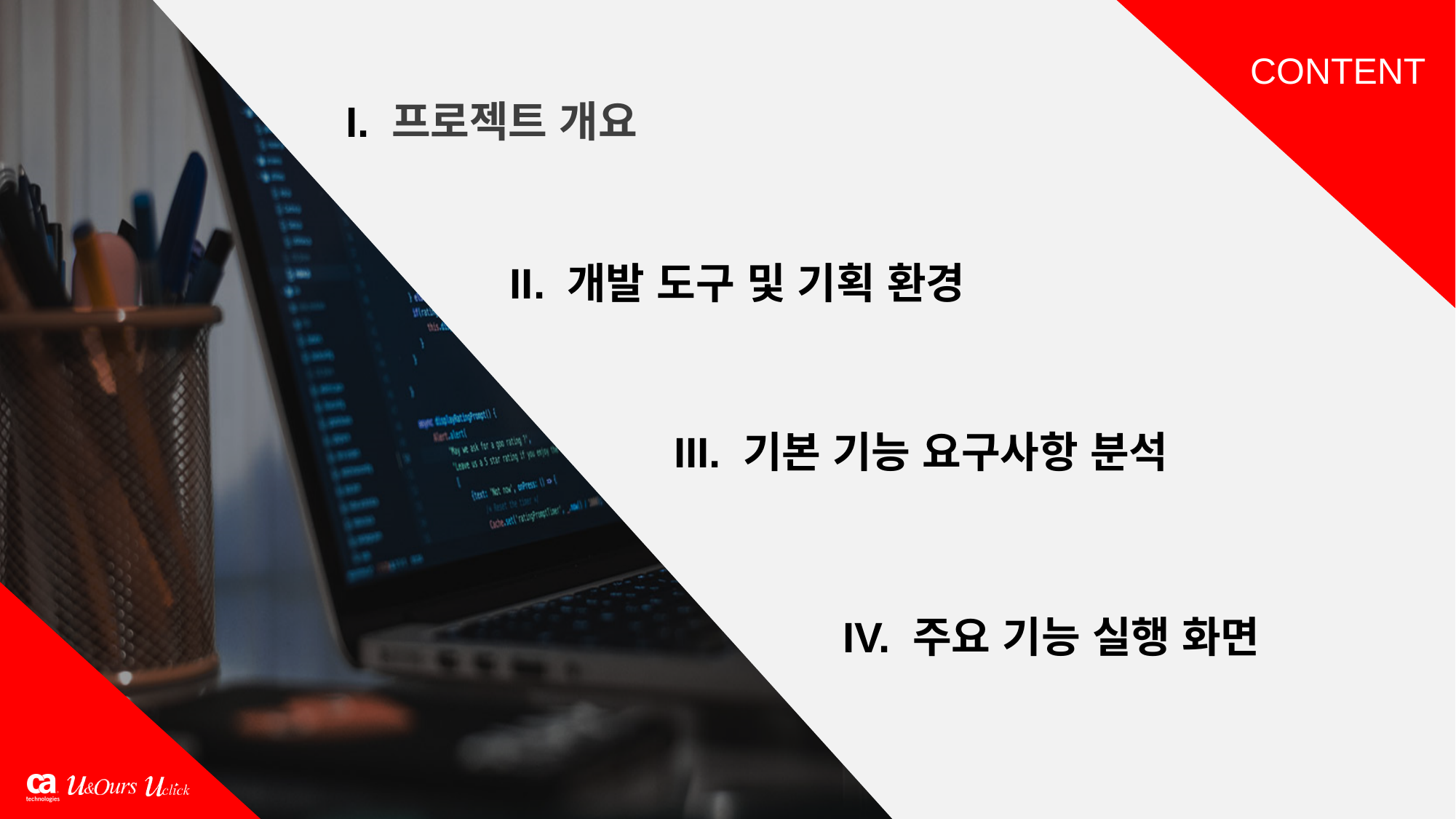

I. 프로젝트 개요

II. 개발 도구 및 기획 환경

III. 기본 기능 요구사항 분석

IV. 주요 기능 실행 화면